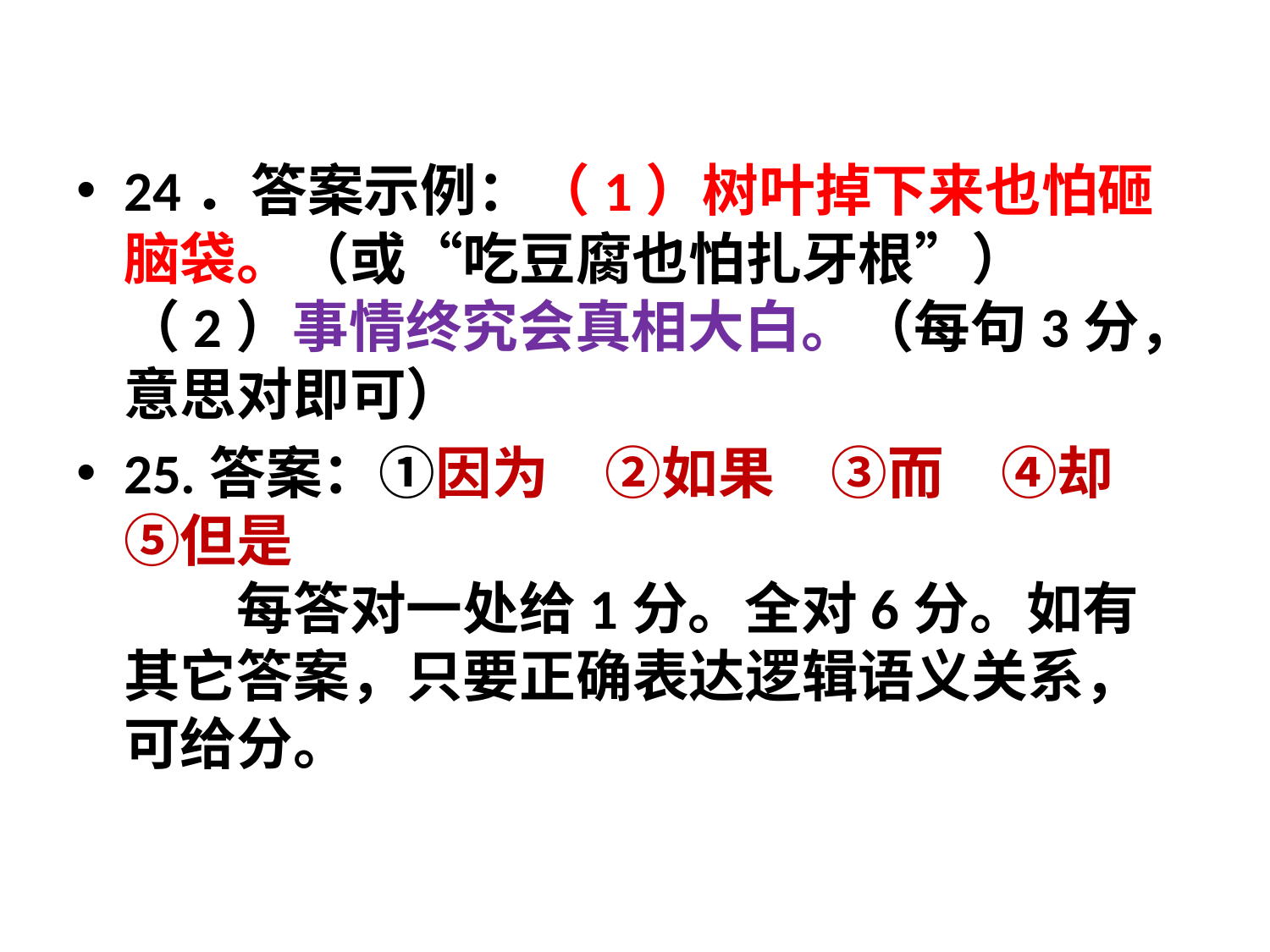

24．答案示例：（1）树叶掉下来也怕砸脑袋。（或“吃豆腐也怕扎牙根”）（2）事情终究会真相大白。（每句3分，意思对即可）
25.答案：①因为　②如果　③而　④却　⑤但是
　　每答对一处给1分。全对6分。如有其它答案，只要正确表达逻辑语义关系，可给分。